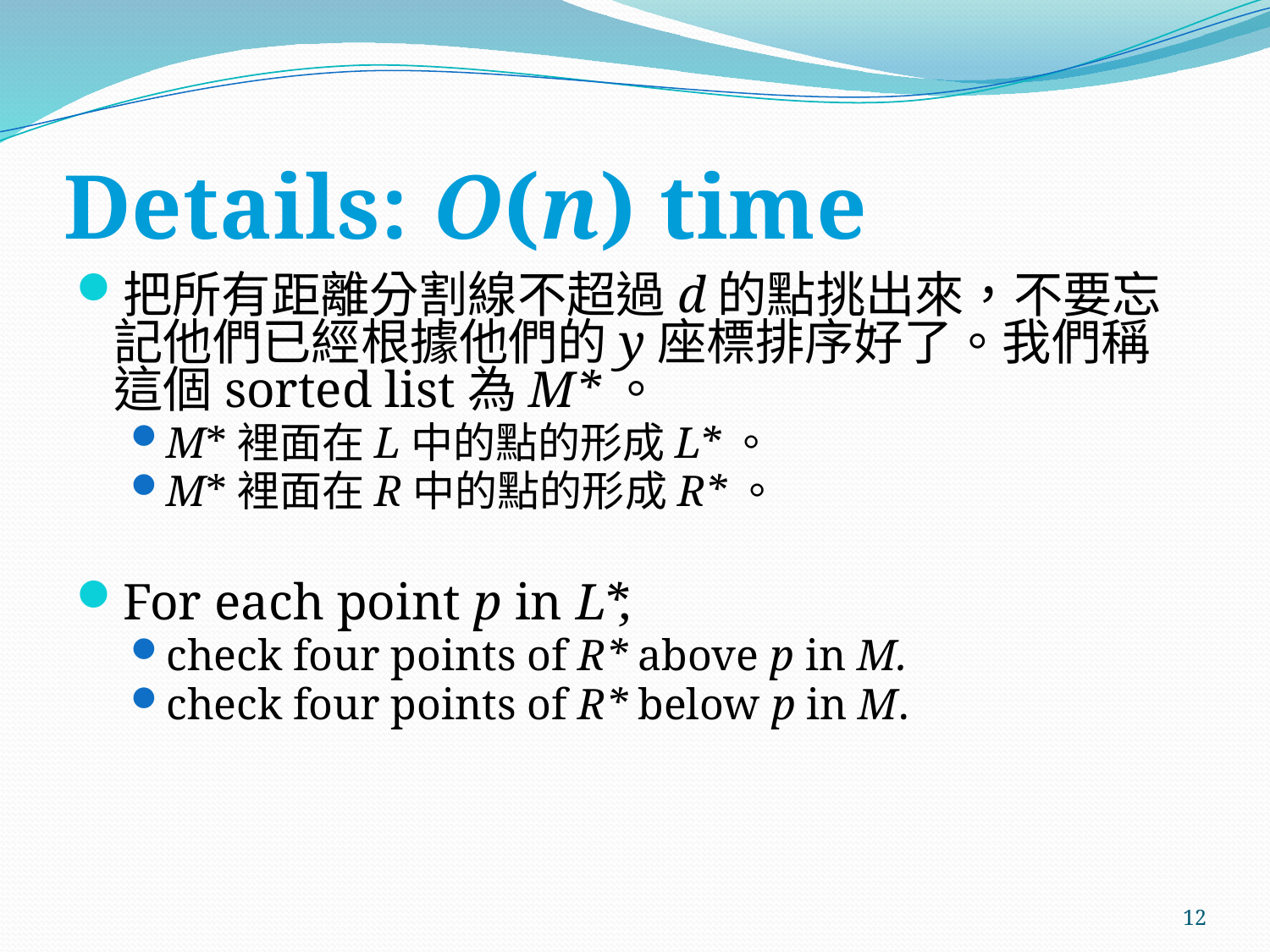

# Details: O(n) time
把所有距離分割線不超過d的點挑出來，不要忘記他們已經根據他們的y座標排序好了。我們稱這個sorted list為M*。
M*裡面在L中的點的形成L*。
M*裡面在R中的點的形成R*。

For each point p in L*,
check four points of R* above p in M.
check four points of R* below p in M.
12